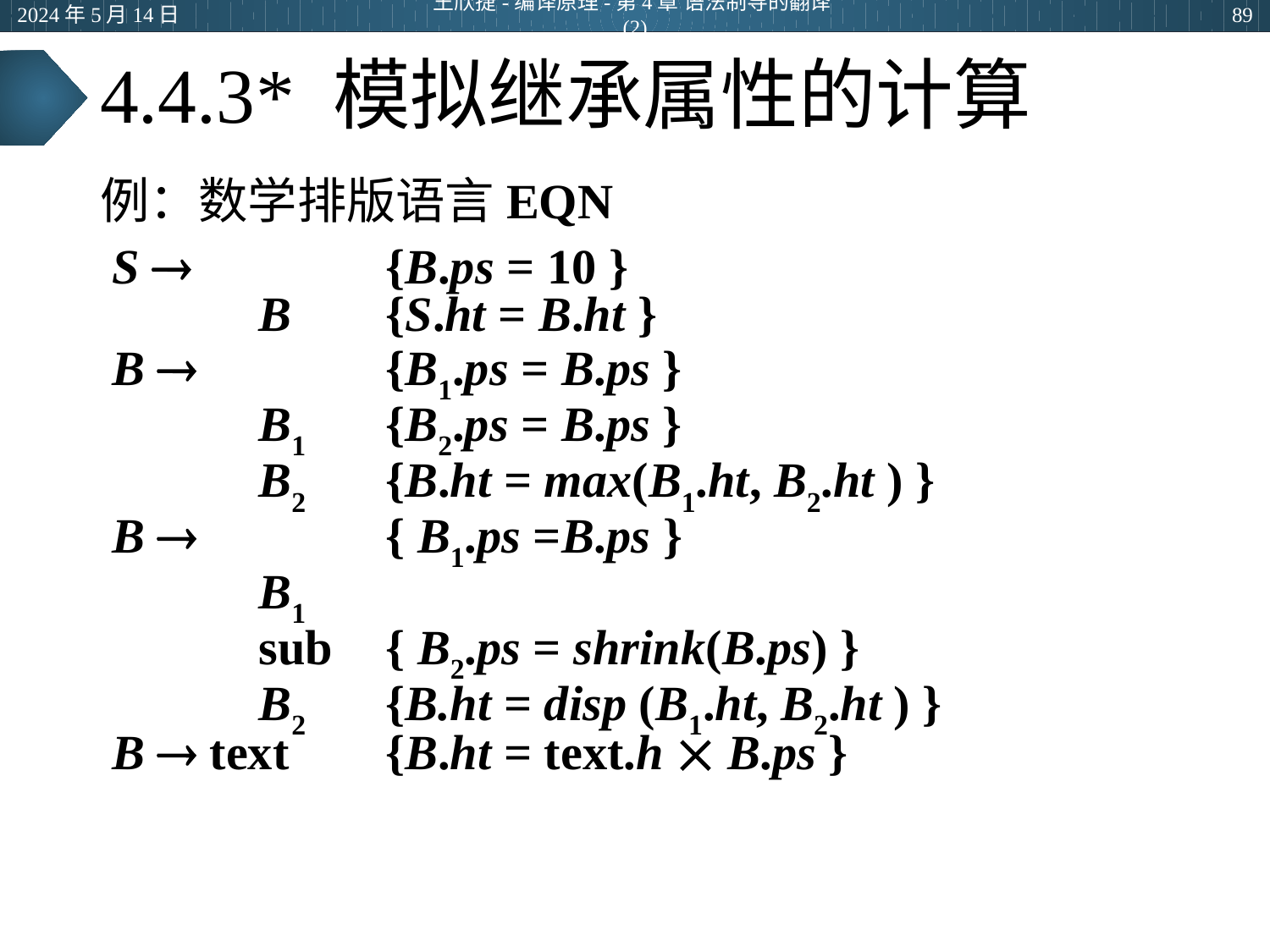

2024年5月14日
王欣捷-编译原理-第4章 语法制导的翻译(2)
89
# 4.4.3* 模拟继承属性的计算
例：数学排版语言EQN
 S → 		{B.ps = 10 }
		B	{S.ht = B.ht }
 B → 		{B1.ps = B.ps }
      	B1	{B2.ps = B.ps }
     	B2	{B.ht = max(B1.ht, B2.ht ) }
 B → 		{ B1.ps =B.ps }
  		B1
		sub	{ B2.ps = shrink(B.ps) }
		B2	{B.ht = disp (B1.ht, B2.ht ) }
 B → text	{B.ht = text.h × B.ps }